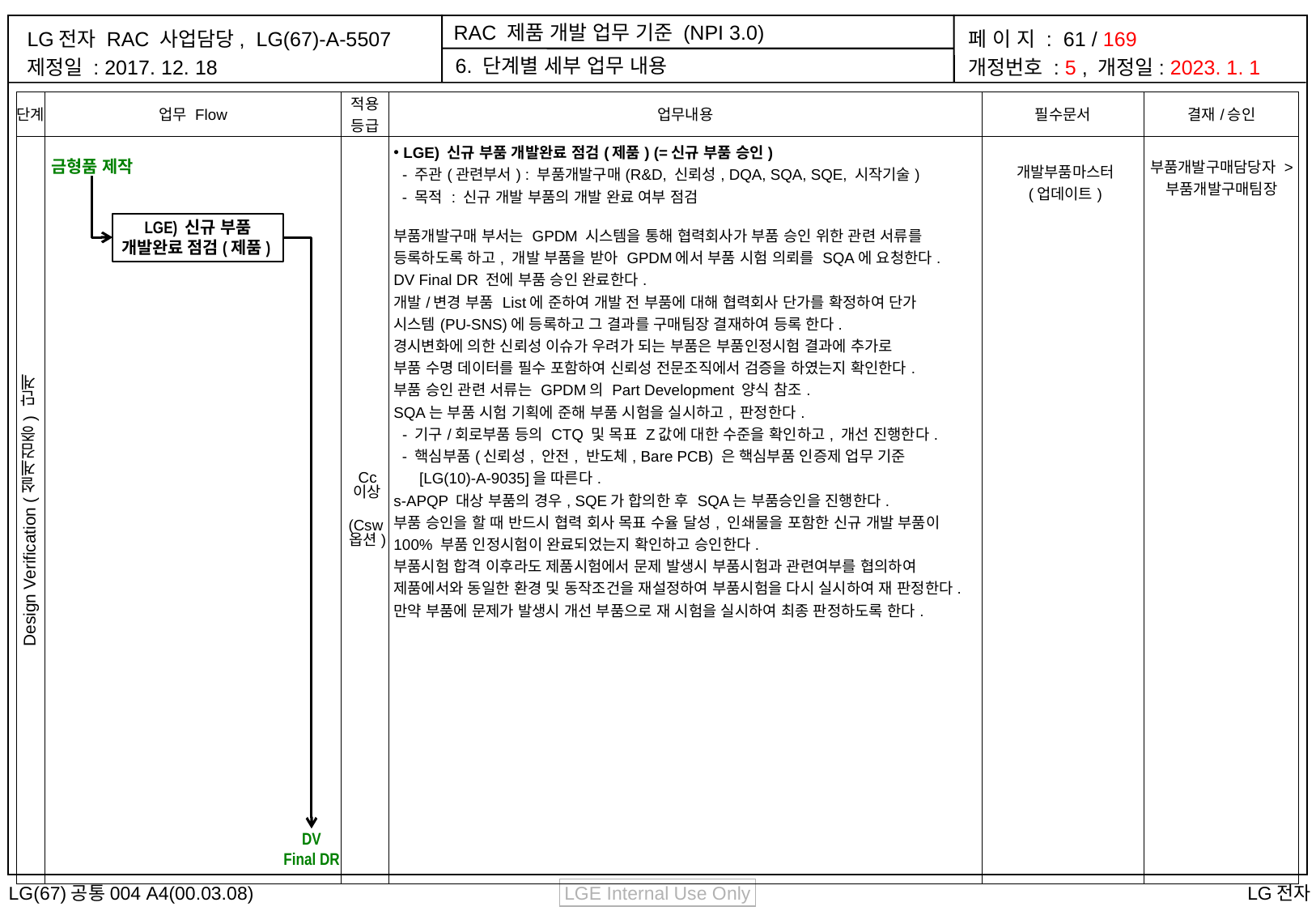

6. 단계별 세부 업무 내용
| 단계 | 업무 Flow | 적용 등급 | 업무내용 | 필수문서 | 결재/승인 |
| --- | --- | --- | --- | --- | --- |
| Design Verification (설계검증) 단계 |  | Cc 이상 (Csw옵션) | LGE) 신규 부품 개발완료 점검(제품) (=신규 부품 승인) - 주관(관련부서) : 부품개발구매(R&D, 신뢰성, DQA, SQA, SQE, 시작기술) - 목적 : 신규 개발 부품의 개발 완료 여부 점검 부품개발구매 부서는 GPDM 시스템을 통해 협력회사가 부품 승인 위한 관련 서류를 등록하도록 하고, 개발 부품을 받아 GPDM에서 부품 시험 의뢰를 SQA에 요청한다. DV Final DR 전에 부품 승인 완료한다. 개발/변경 부품 List에 준하여 개발 전 부품에 대해 협력회사 단가를 확정하여 단가 시스템(PU-SNS)에 등록하고 그 결과를 구매팀장 결재하여 등록 한다. 경시변화에 의한 신뢰성 이슈가 우려가 되는 부품은 부품인정시험 결과에 추가로 부품 수명 데이터를 필수 포함하여 신뢰성 전문조직에서 검증을 하였는지 확인한다. 부품 승인 관련 서류는 GPDM의 Part Development 양식 참조. SQA는 부품 시험 기획에 준해 부품 시험을 실시하고, 판정한다. - 기구/회로부품 등의 CTQ 및 목표 Z값에 대한 수준을 확인하고, 개선 진행한다. - 핵심부품(신뢰성, 안전, 반도체, Bare PCB) 은 핵심부품 인증제 업무 기준 [LG(10)-A-9035]을 따른다. s-APQP 대상 부품의 경우, SQE가 합의한 후 SQA는 부품승인을 진행한다. 부품 승인을 할 때 반드시 협력 회사 목표 수율 달성, 인쇄물을 포함한 신규 개발 부품이 100% 부품 인정시험이 완료되었는지 확인하고 승인한다. 부품시험 합격 이후라도 제품시험에서 문제 발생시 부품시험과 관련여부를 협의하여 제품에서와 동일한 환경 및 동작조건을 재설정하여 부품시험을 다시 실시하여 재 판정한다. 만약 부품에 문제가 발생시 개선 부품으로 재 시험을 실시하여 최종 판정하도록 한다. | 개발부품마스터 (업데이트) | 부품개발구매담당자 > 부품개발구매팀장 |
금형품 제작
LGE) 신규 부품
개발완료 점검(제품)
DV
Final DR